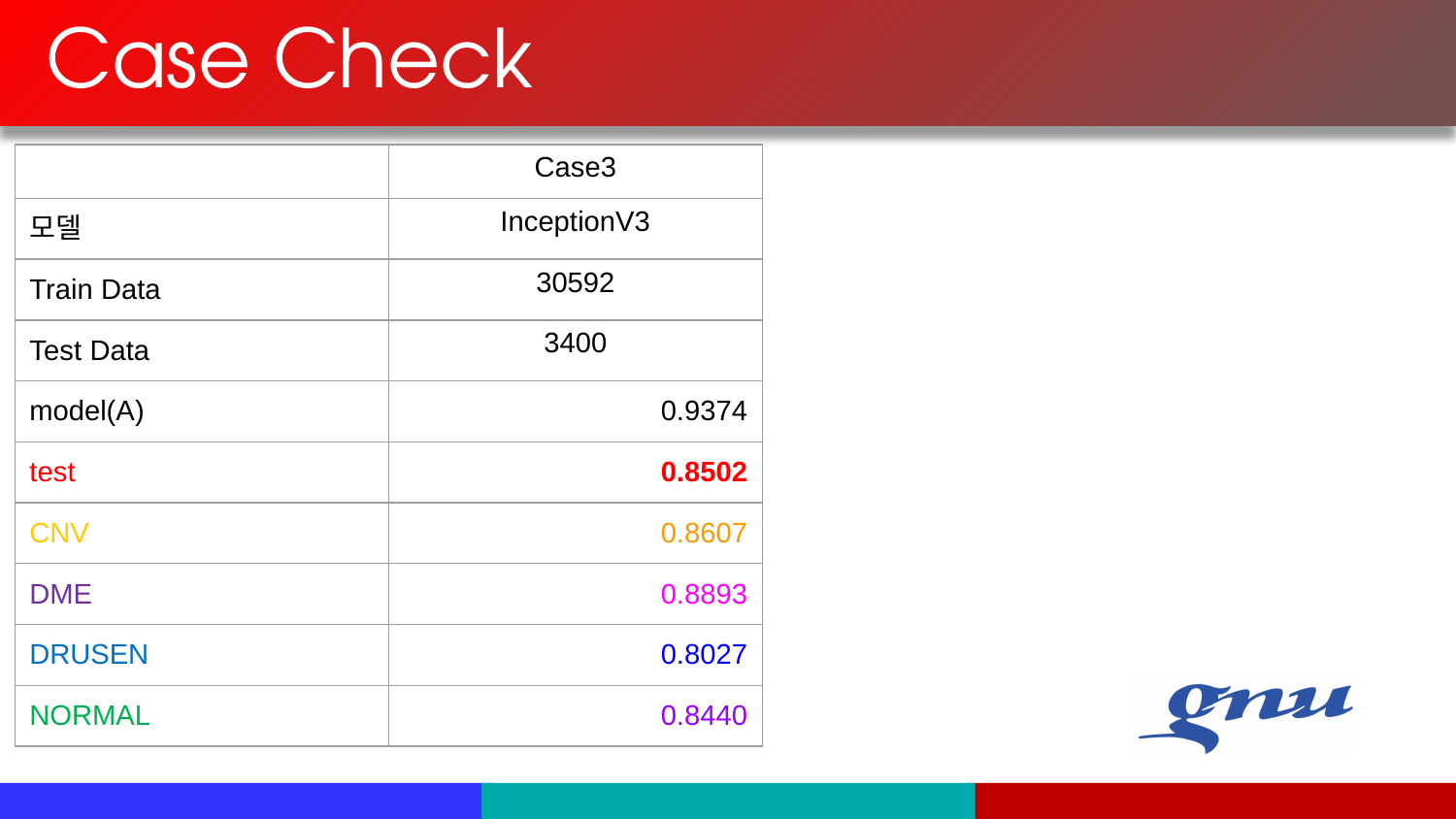

# Case Check
|  | Case3 |
| --- | --- |
| 모델 | InceptionV3 |
| Train Data | 30592 |
| Test Data | 3400 |
| model(A) | 0.9374 |
| test | 0.8502 |
| CNV | 0.8607 |
| DME | 0.8893 |
| DRUSEN | 0.8027 |
| NORMAL | 0.8440 |